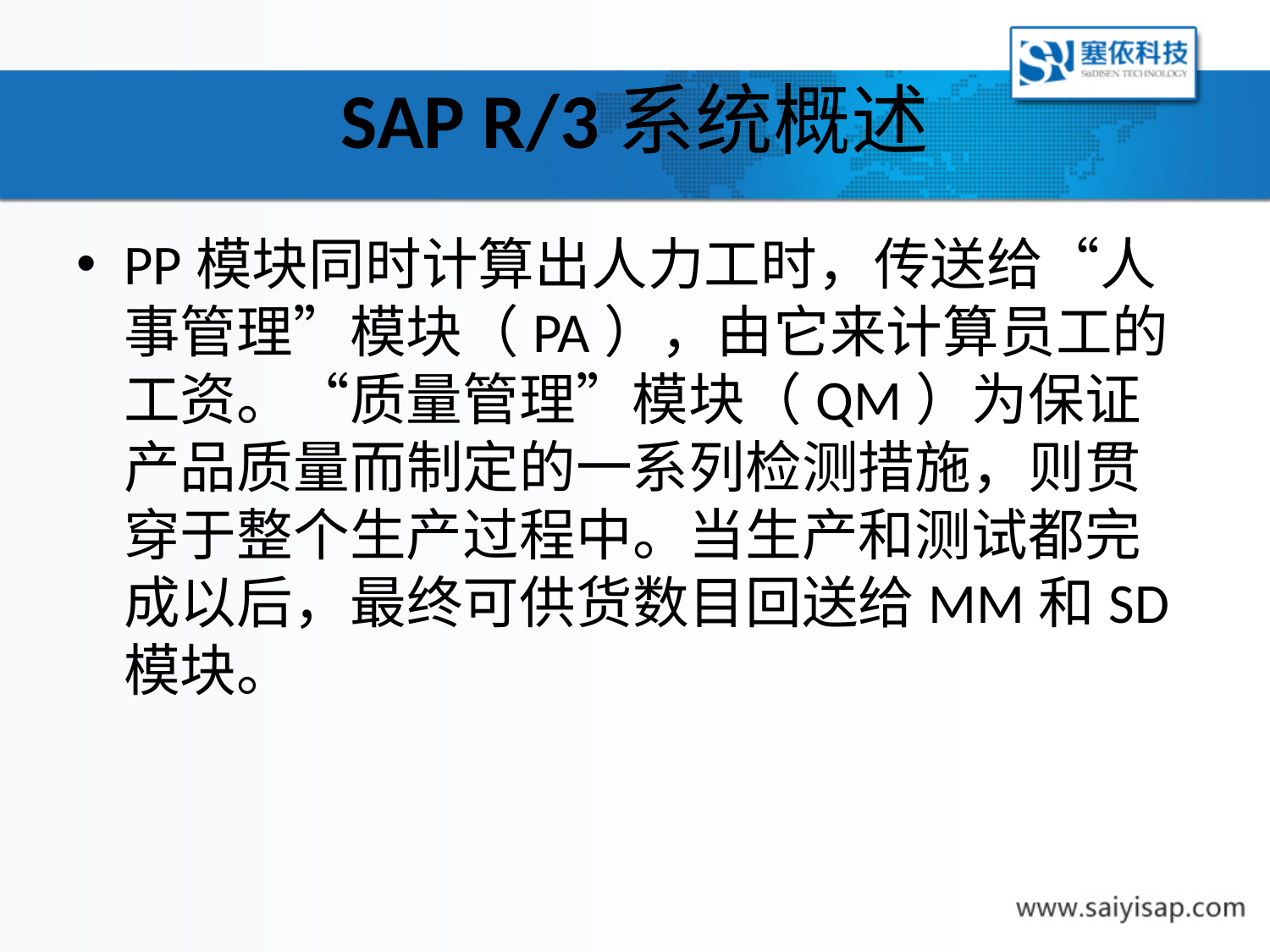

# SAP R/3系统概述
PP模块同时计算出人力工时，传送给“人事管理”模块（PA），由它来计算员工的工资。“质量管理”模块（QM）为保证产品质量而制定的一系列检测措施，则贯穿于整个生产过程中。当生产和测试都完成以后，最终可供货数目回送给MM和SD模块。